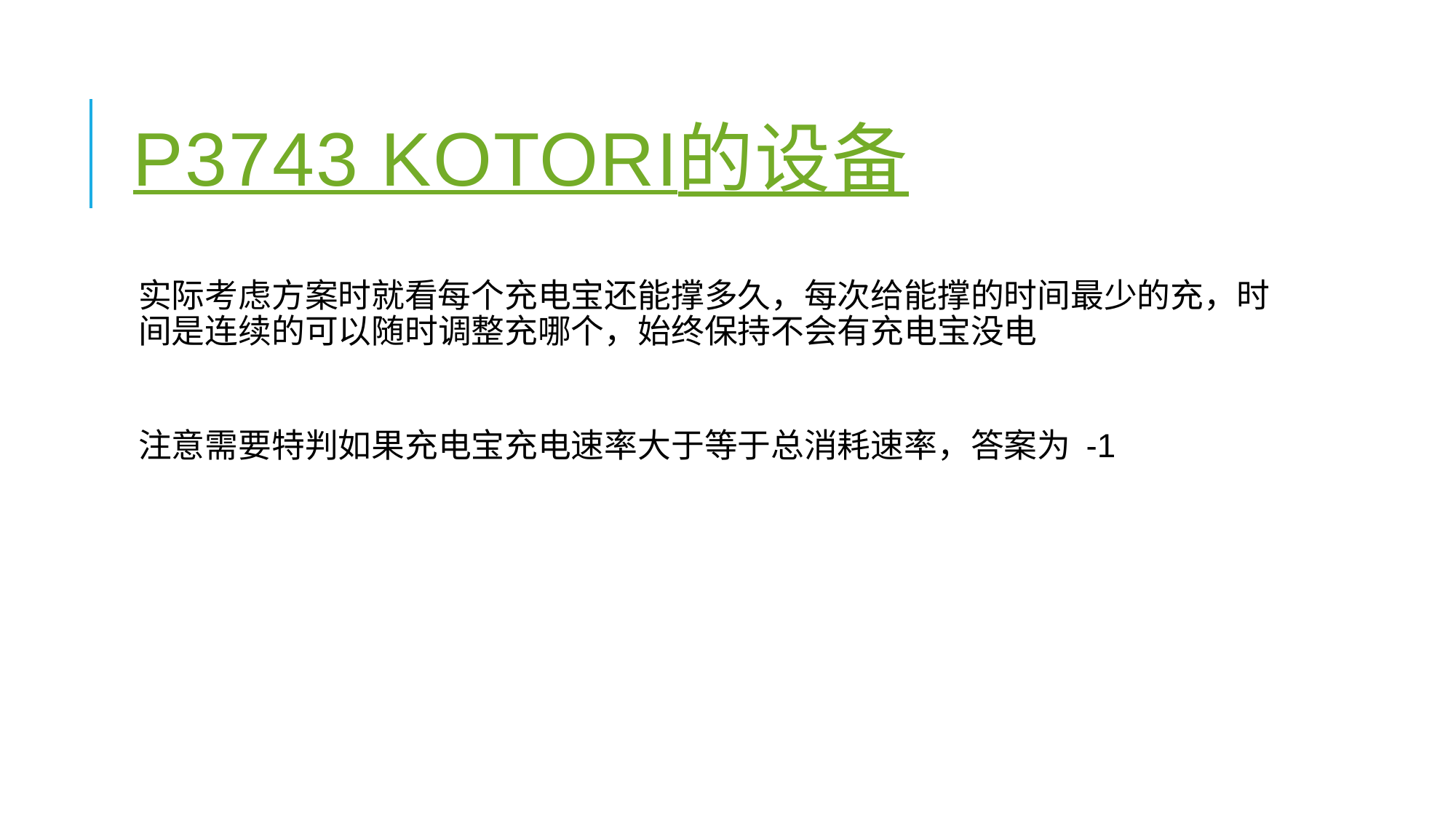

# P3743 kotori的设备
实际考虑方案时就看每个充电宝还能撑多久，每次给能撑的时间最少的充，时间是连续的可以随时调整充哪个，始终保持不会有充电宝没电

注意需要特判如果充电宝充电速率大于等于总消耗速率，答案为 -1